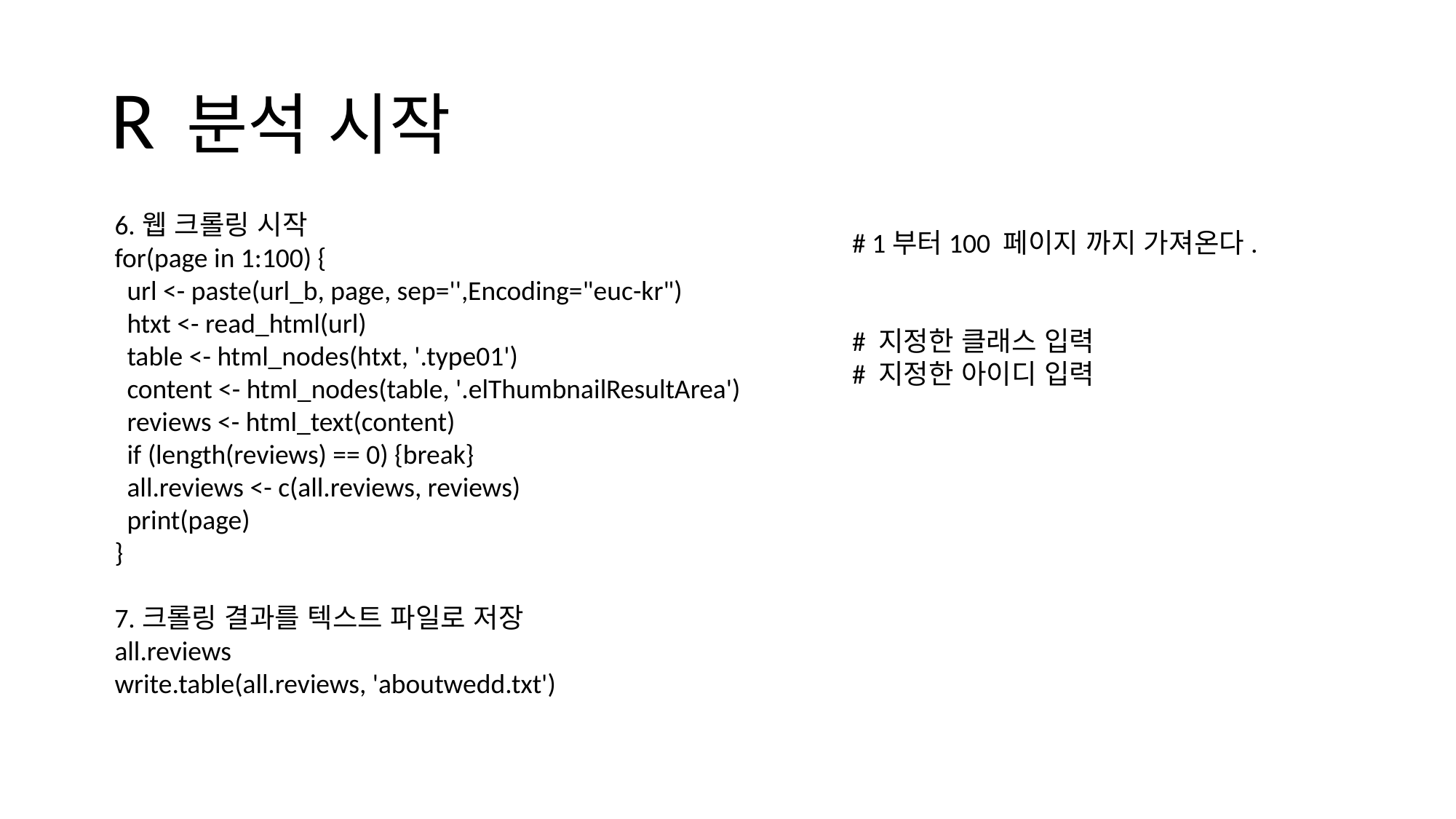

# R 분석 시작
6.웹 크롤링 시작
for(page in 1:100) {
  url <- paste(url_b, page, sep='',Encoding="euc-kr")
  htxt <- read_html(url)
  table <- html_nodes(htxt, '.type01')
  content <- html_nodes(table, '.elThumbnailResultArea')
  reviews <- html_text(content)
  if (length(reviews) == 0) {break}
  all.reviews <- c(all.reviews, reviews)
  print(page)
}

7.크롤링 결과를 텍스트 파일로 저장
all.reviews
write.table(all.reviews, 'aboutwedd.txt')

# 1부터100 페이지 까지 가져온다.

# 지정한 클래스 입력
# 지정한 아이디 입력